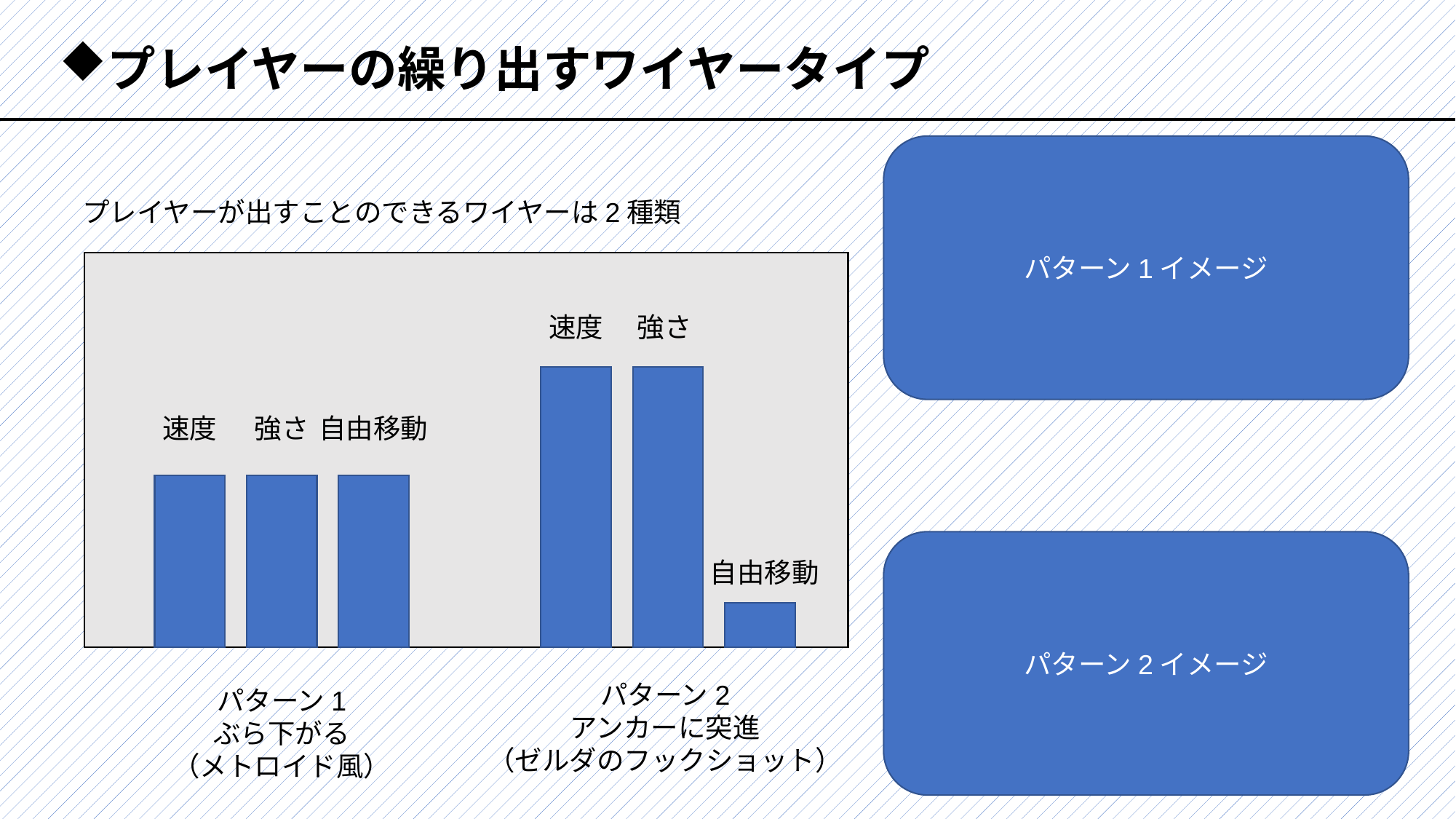

プレイヤーの繰り出すワイヤータイプ
パターン1イメージ
プレイヤーが出すことのできるワイヤーは2種類

速度
強さ

速度
強さ
自由移動

パターン2イメージ
自由移動

パターン2
アンカーに突進
（ゼルダのフックショット）
パターン1
ぶら下がる
（メトロイド風）